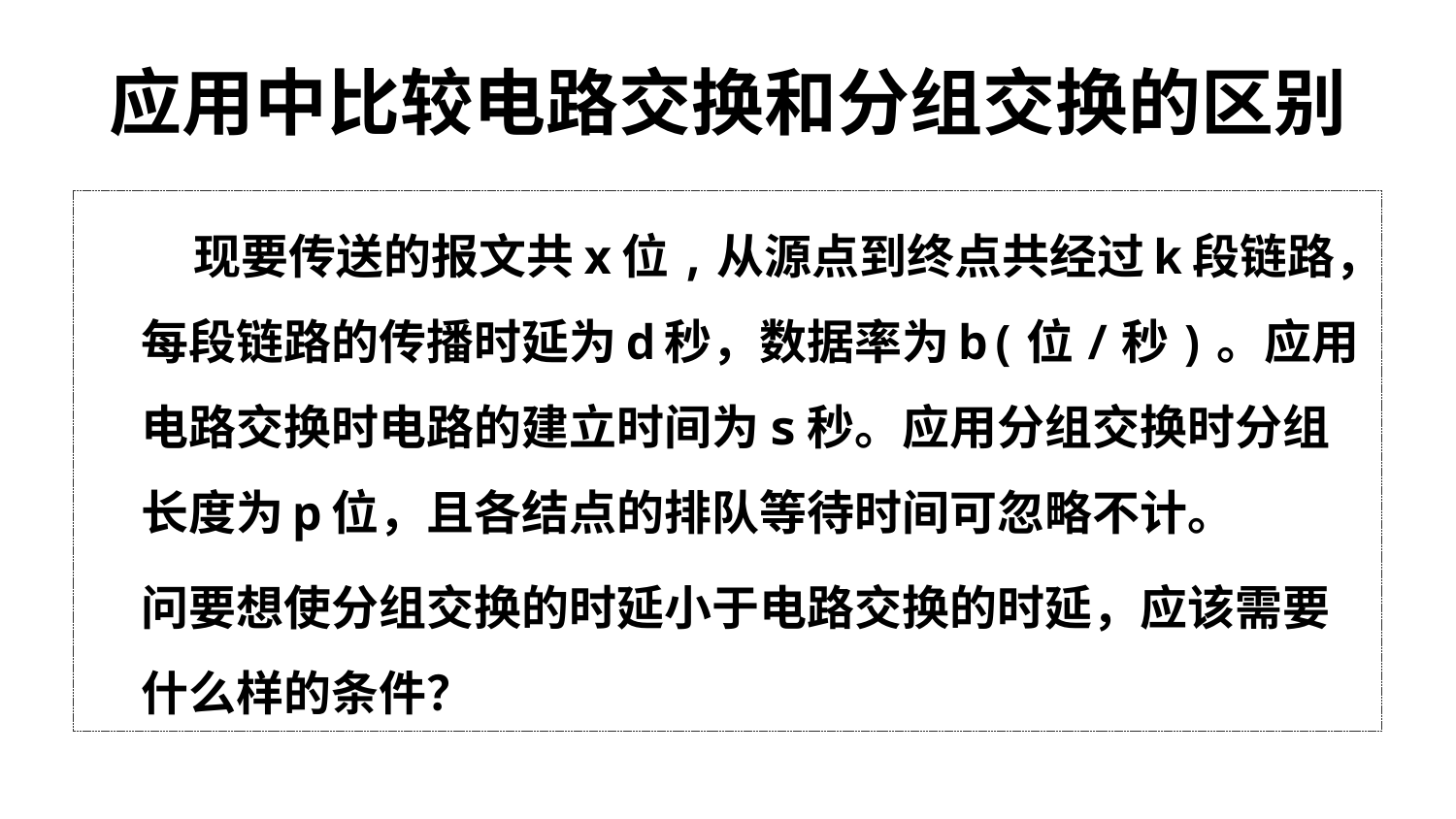

# 应用中比较电路交换和分组交换的区别
	    现要传送的报文共x位,从源点到终点共经过k段链路，每段链路的传播时延为d秒，数据率为b(位/秒)。应用电路交换时电路的建立时间为s秒。应用分组交换时分组长度为p位，且各结点的排队等待时间可忽略不计。
	问要想使分组交换的时延小于电路交换的时延，应该需要什么样的条件？